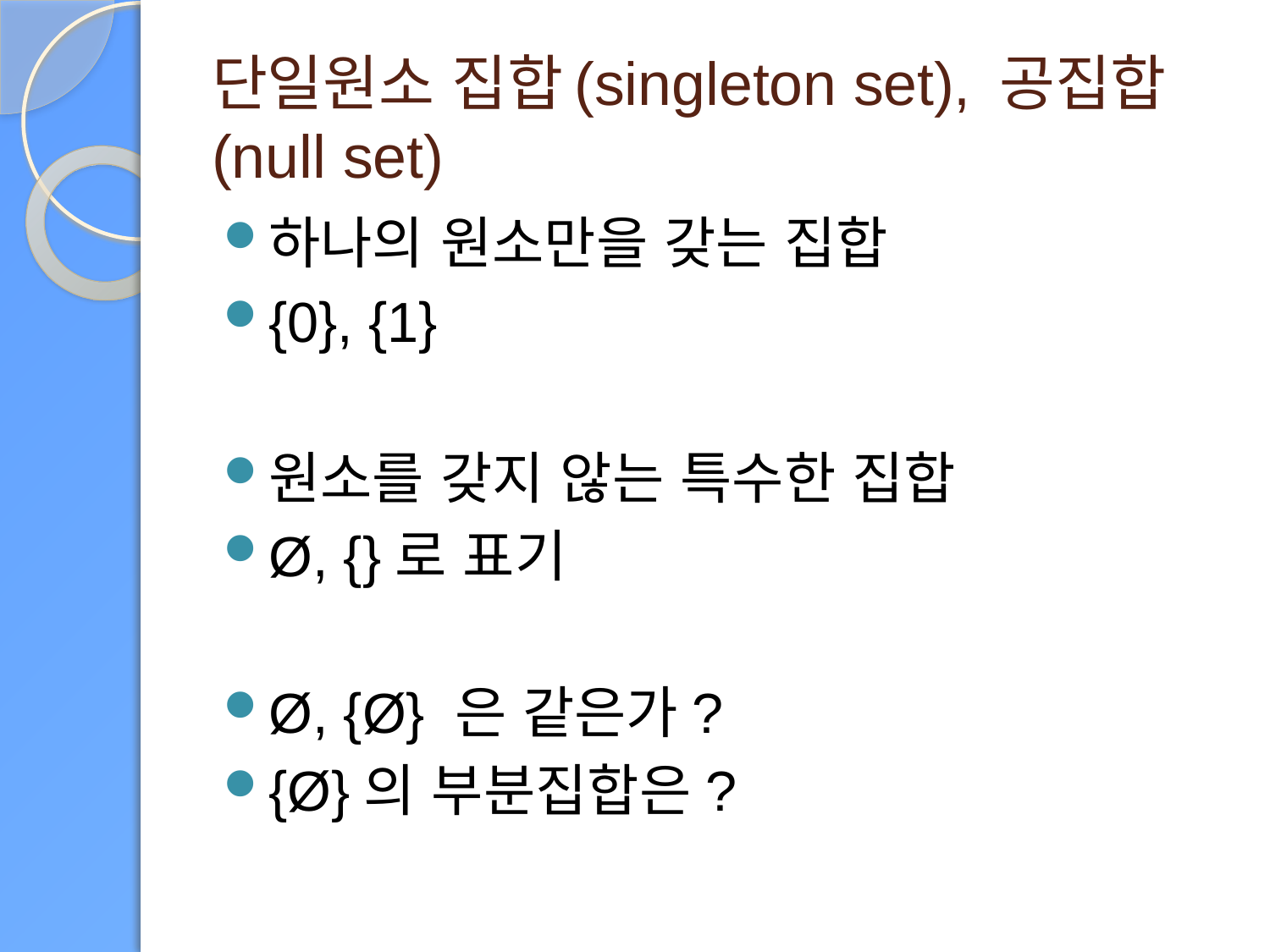

# 단일원소 집합(singleton set), 공집합(null set)
하나의 원소만을 갖는 집합
{0}, {1}

원소를 갖지 않는 특수한 집합
Ø, {}로 표기

Ø, {Ø} 은 같은가?
{Ø}의 부분집합은?